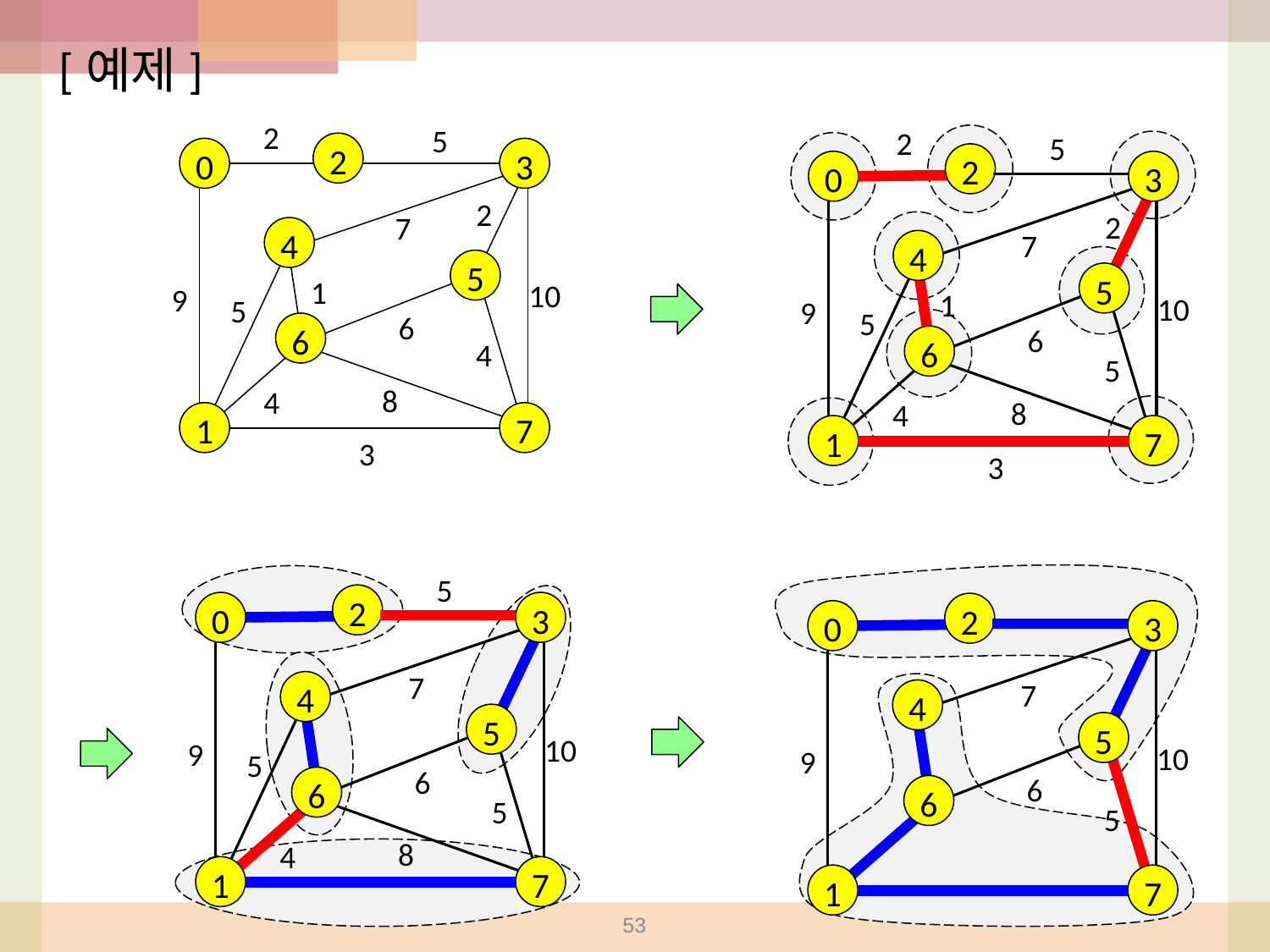

[예제]
2
5
2
5

2

0

3

2

0

3
2
2
7

4
7

4

5

5
1
10
9
1
10

5
9
5
6

6
6

6
4
5
8
4
8
4

1

7

1

7
3
3
5

2

0

3

2

0

3

7
7

4

4

5

5

10
9

10
9
5
6
6

6

6
5
5
8
4

1

7

1

7
53